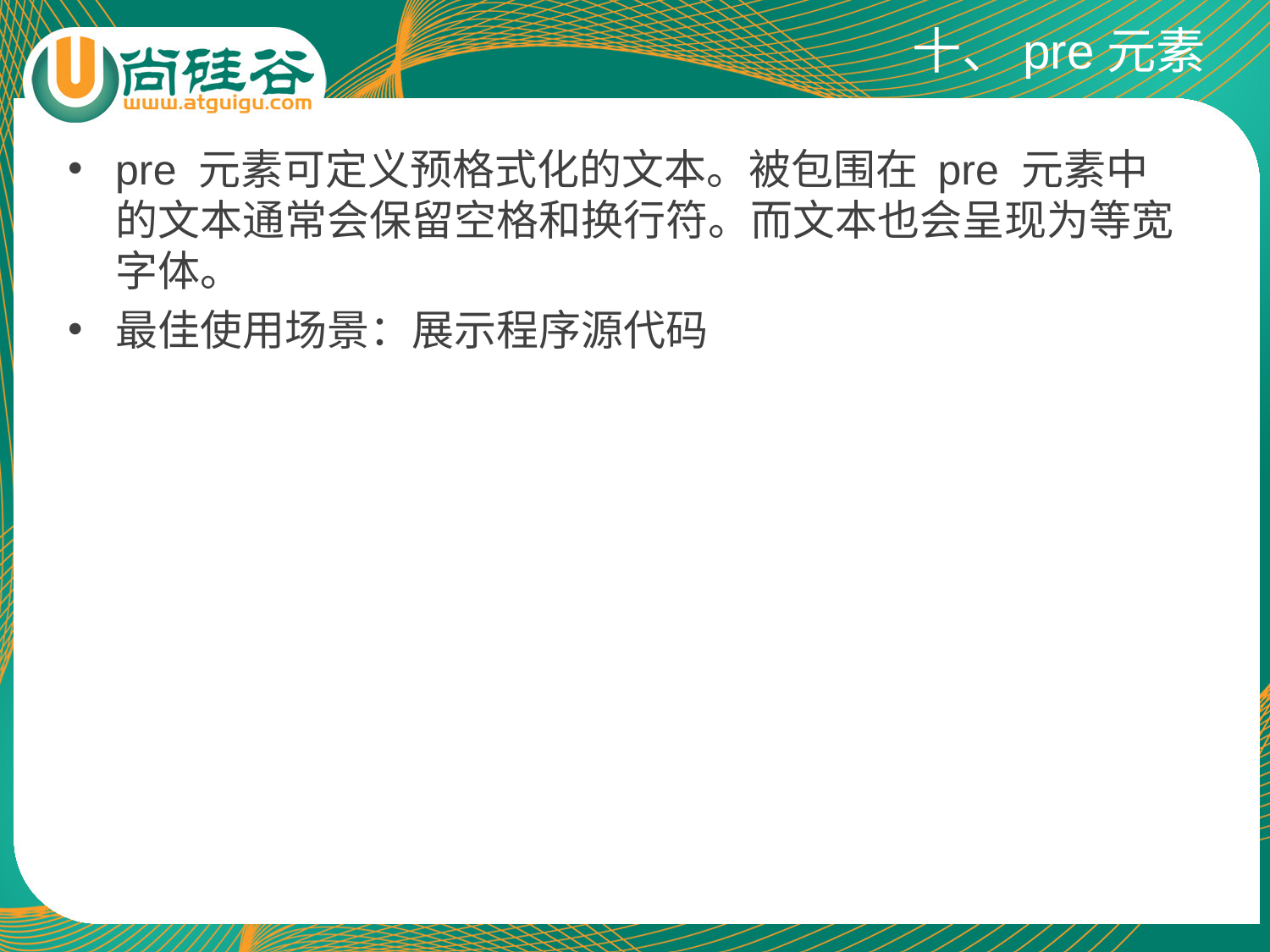

# 十、pre元素
pre 元素可定义预格式化的文本。被包围在 pre 元素中的文本通常会保留空格和换行符。而文本也会呈现为等宽字体。
最佳使用场景：展示程序源代码